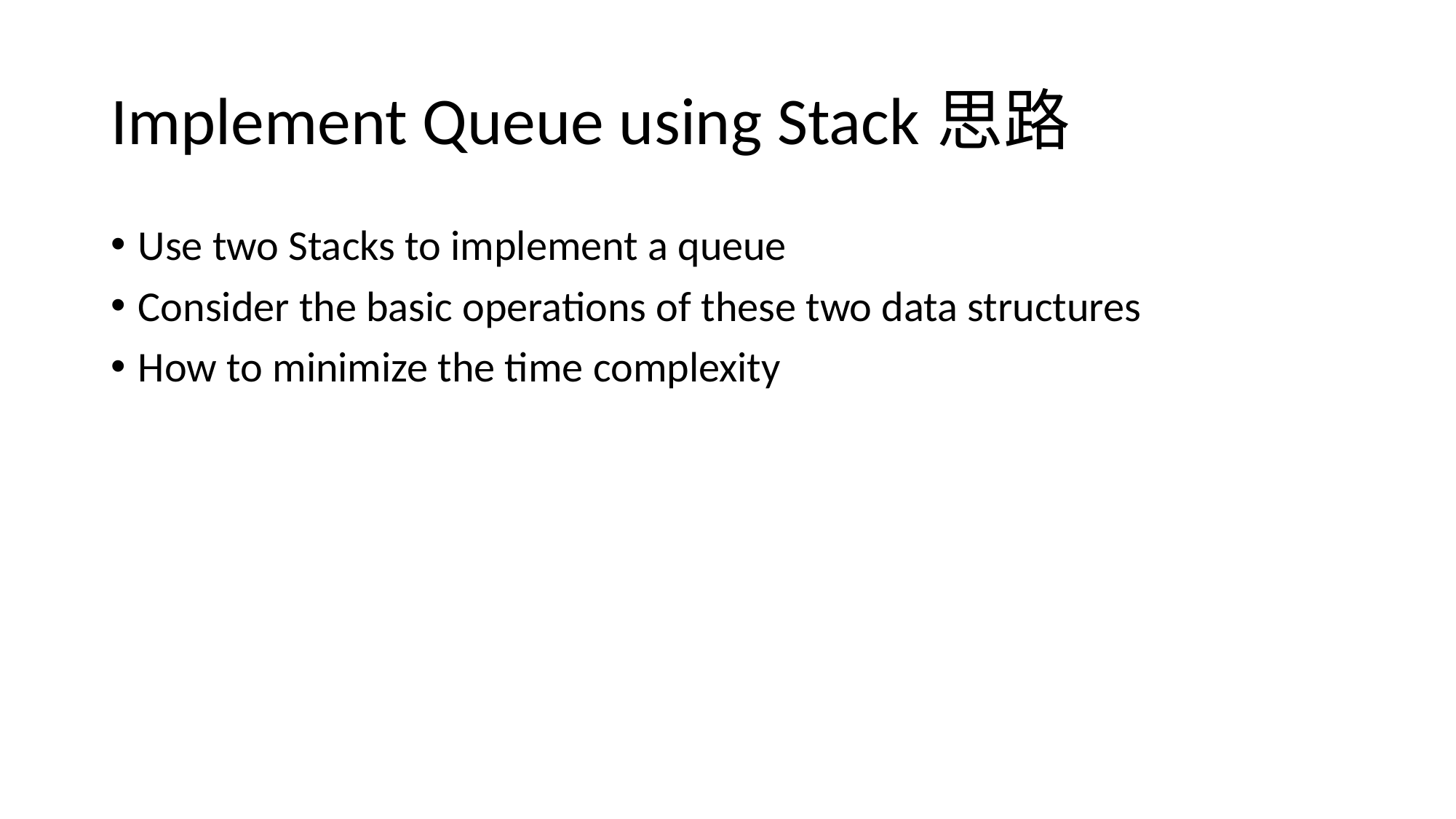

# Implement Queue using Stack思路
Use two Stacks to implement a queue
Consider the basic operations of these two data structures
How to minimize the time complexity